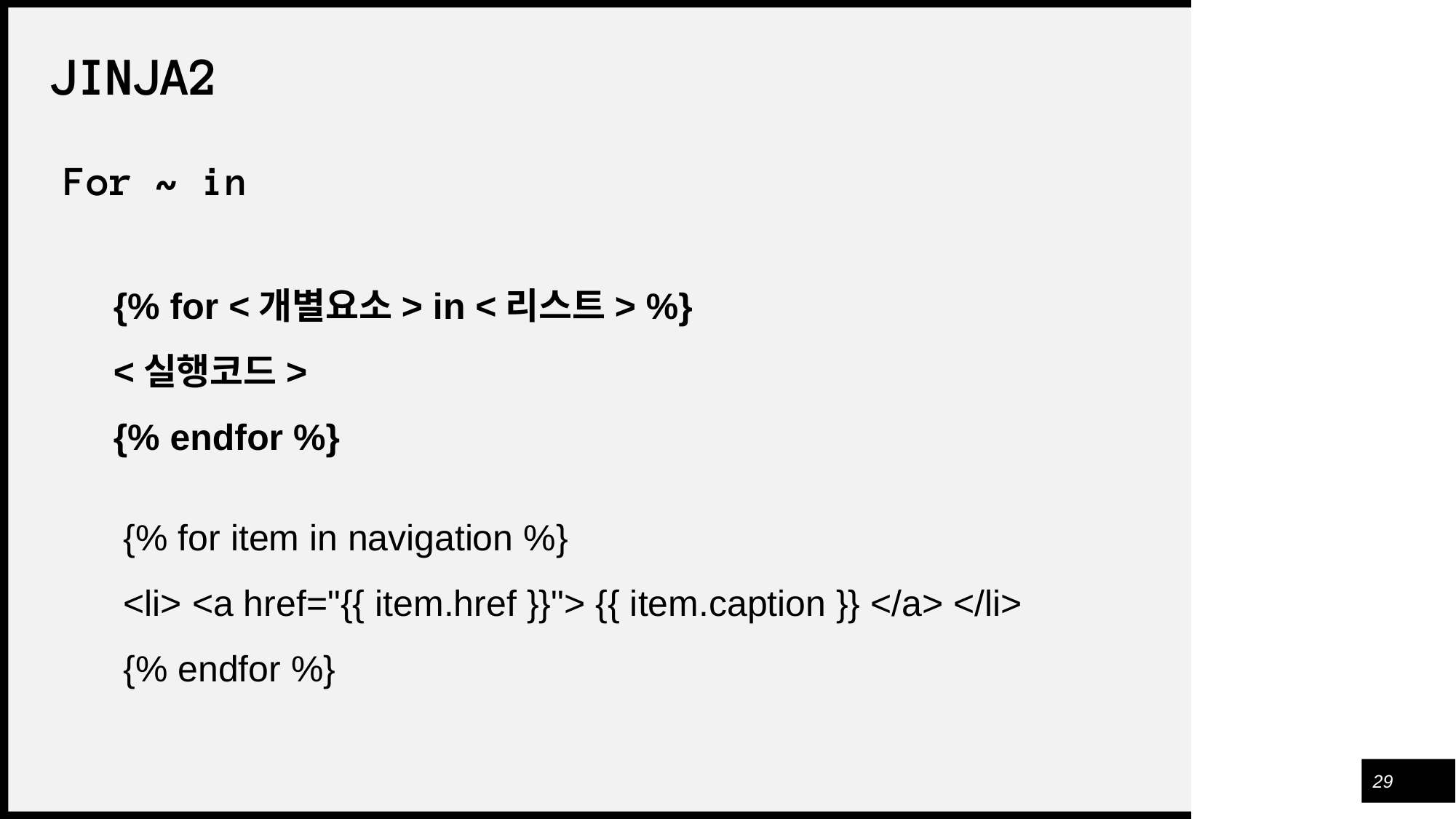

# Jinja2
For ~ in
{% for <개별요소> in <리스트> %}
<실행코드>
{% endfor %}
{% for item in navigation %}
<li> <a href="{{ item.href }}"> {{ item.caption }} </a> </li>
{% endfor %}
29